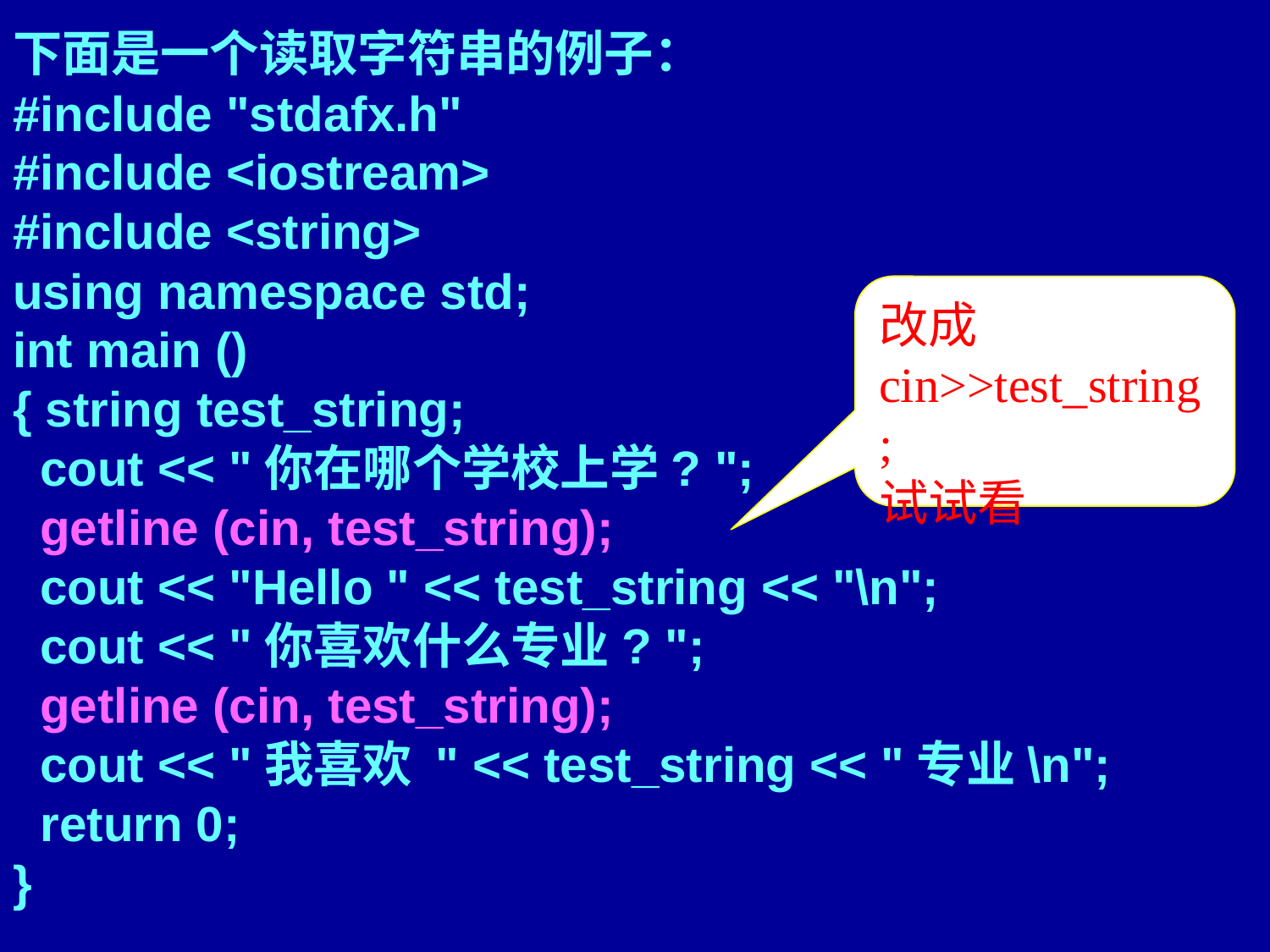

下面是一个读取字符串的例子：
#include "stdafx.h"
#include <iostream>
#include <string>
using namespace std;
int main ()
{ string test_string;
  cout << "你在哪个学校上学? ";
  getline (cin, test_string);
  cout << "Hello " << test_string << "\n";
  cout << "你喜欢什么专业? ";
  getline (cin, test_string);
  cout << "我喜欢 " << test_string << "专业\n";
  return 0;
}
改成cin>>test_string;
试试看